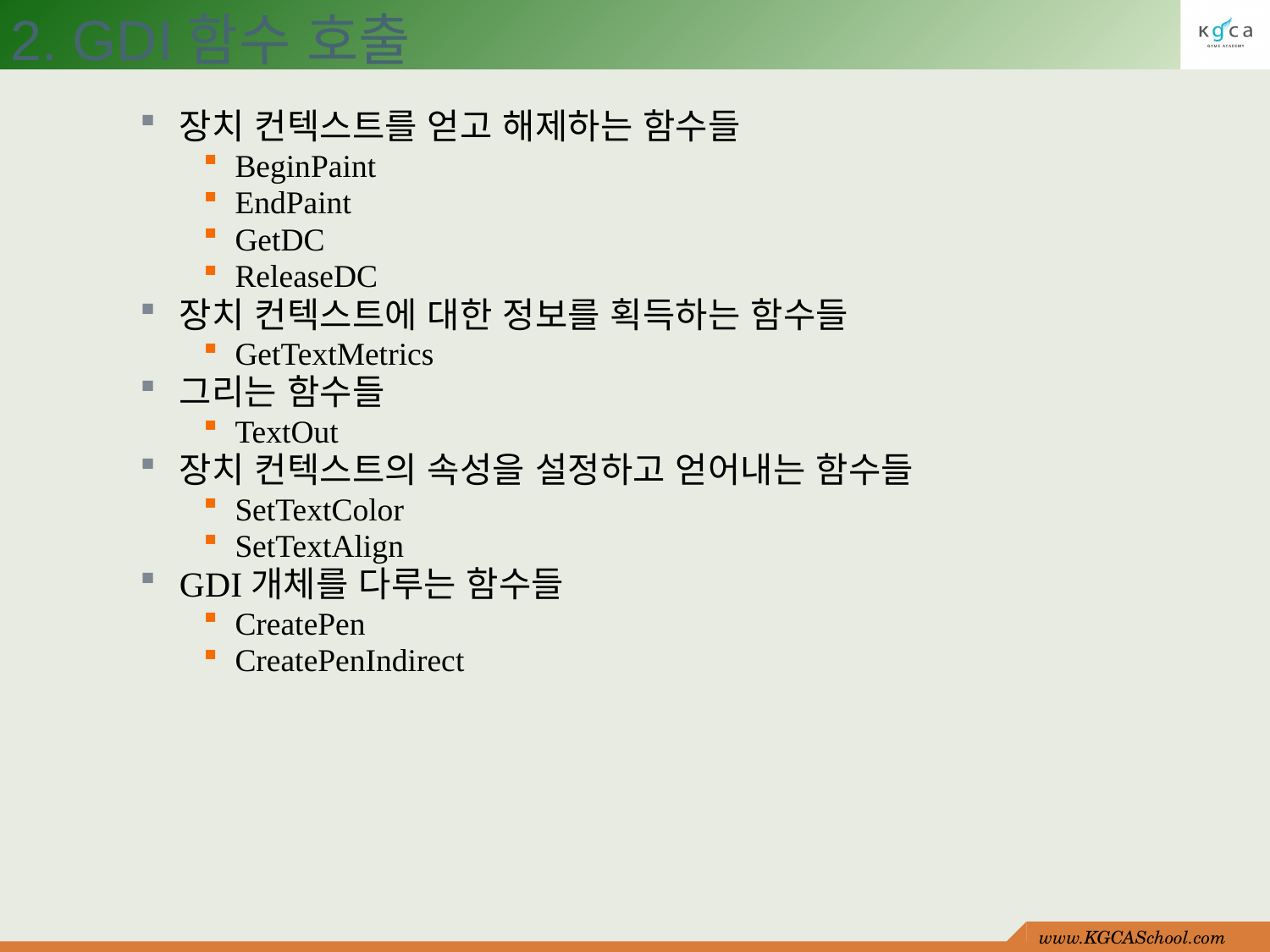

2. GDI함수 호출
장치 컨텍스트를 얻고 해제하는 함수들
BeginPaint
EndPaint
GetDC
ReleaseDC
장치 컨텍스트에 대한 정보를 획득하는 함수들
GetTextMetrics
그리는 함수들
TextOut
장치 컨텍스트의 속성을 설정하고 얻어내는 함수들
SetTextColor
SetTextAlign
GDI개체를 다루는 함수들
CreatePen
CreatePenIndirect